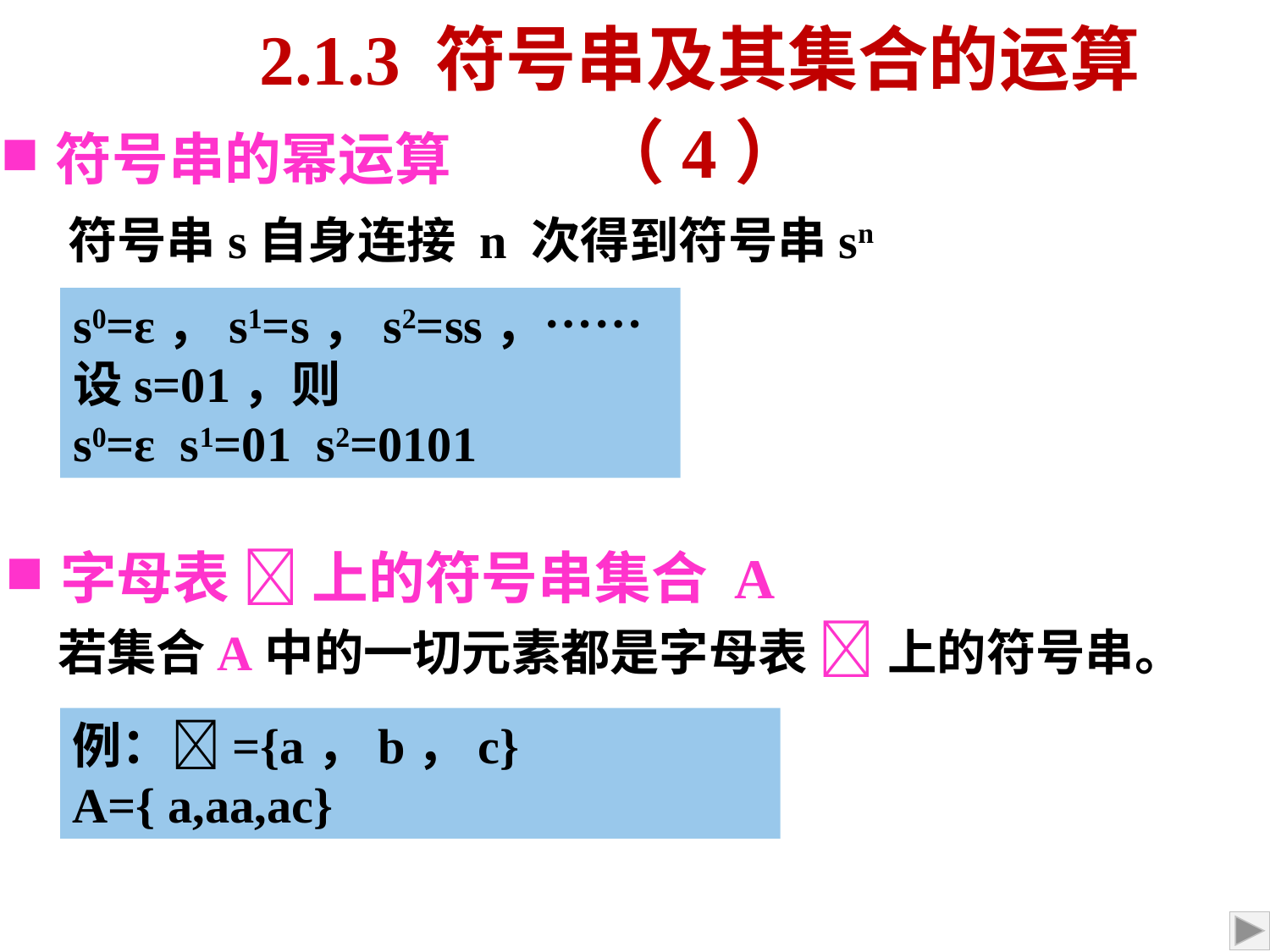

2.1.3 符号串及其集合的运算（4）
符号串的幂运算
符号串s自身连接 n 次得到符号串sn
s0=ε，s1=s，s2=ss，……
设s=01，则
s0=ε  s1=01  s2=0101
字母表 ∑ 上的符号串集合 A
若集合A中的一切元素都是字母表 ∑ 上的符号串。
例：∑={a，b，c}   A={ a,aa,ac}